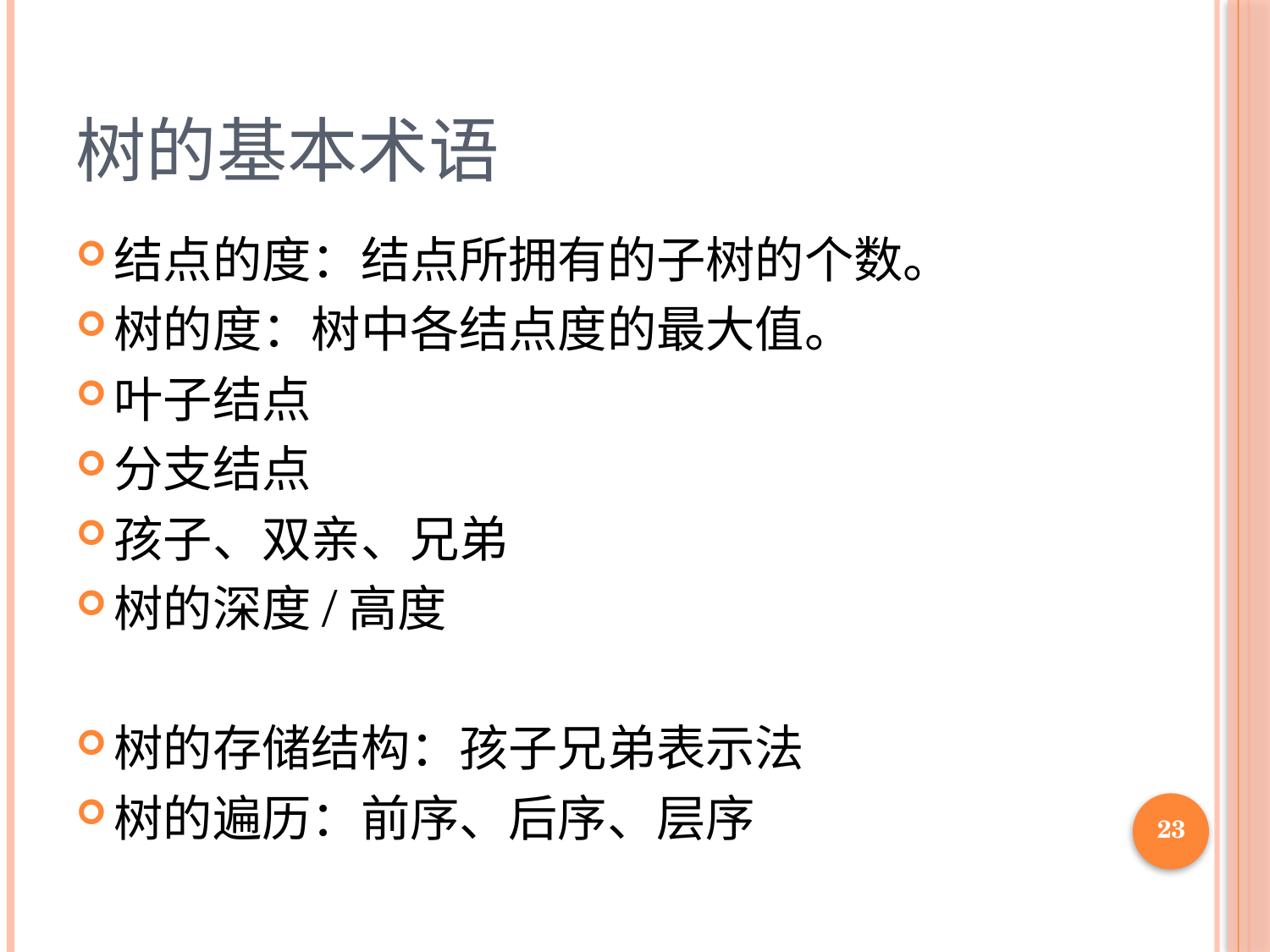

# 树的基本术语
结点的度：结点所拥有的子树的个数。
树的度：树中各结点度的最大值。
叶子结点
分支结点
孩子、双亲、兄弟
树的深度/高度

树的存储结构：孩子兄弟表示法
树的遍历：前序、后序、层序
23